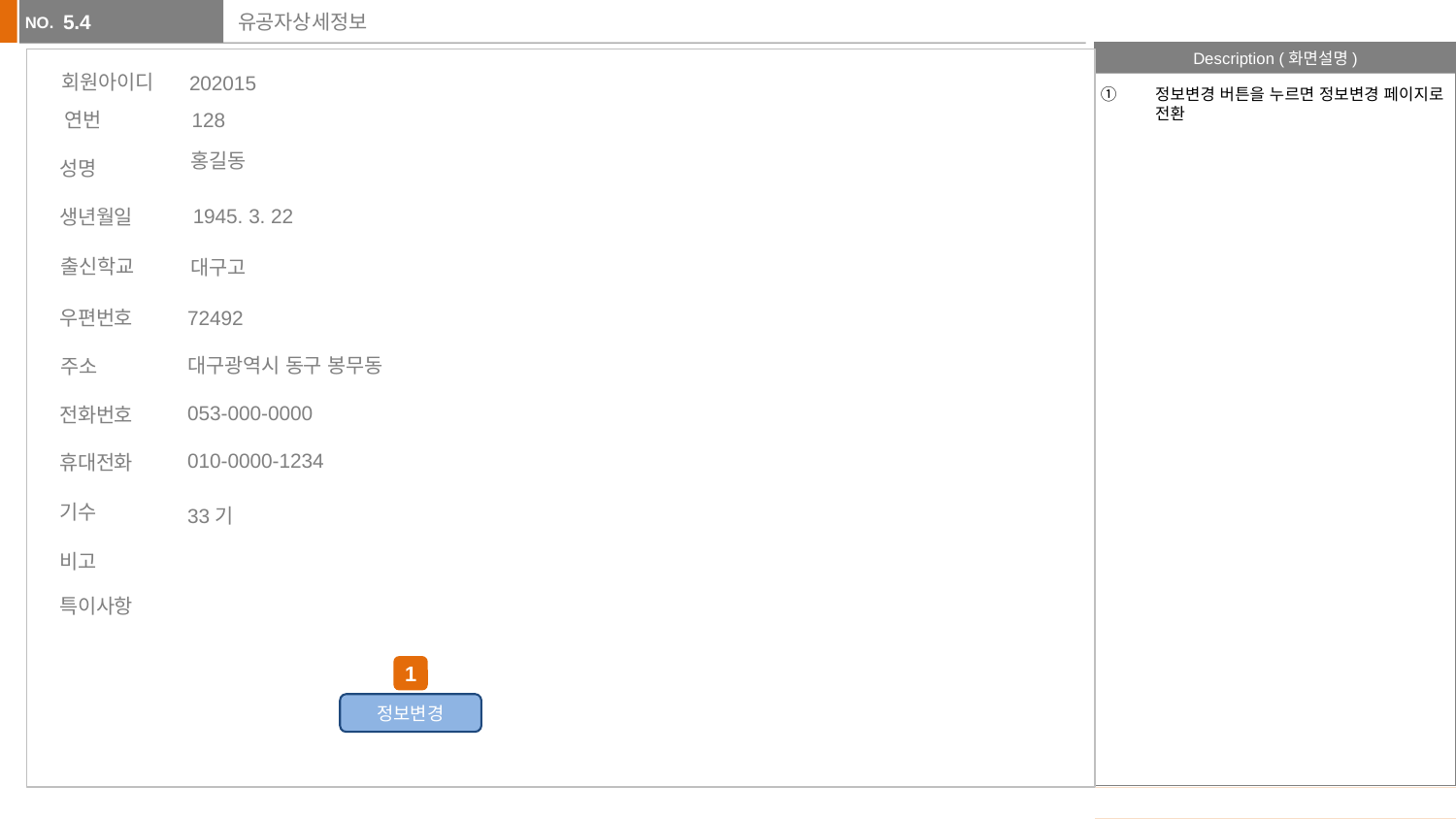

5.4
# 유공자상세정보

회원아이디
202015
정보변경 버튼을 누르면 정보변경 페이지로 전환

연번
128
홍길동
성명
1945. 3. 22
생년월일
출신학교
대구고
72492
우편번호
대구광역시 동구 봉무동
주소
053-000-0000
전화번호
010-0000-1234
휴대전화
기수
33기
비고
특이사항
1
공지사항
정보변경